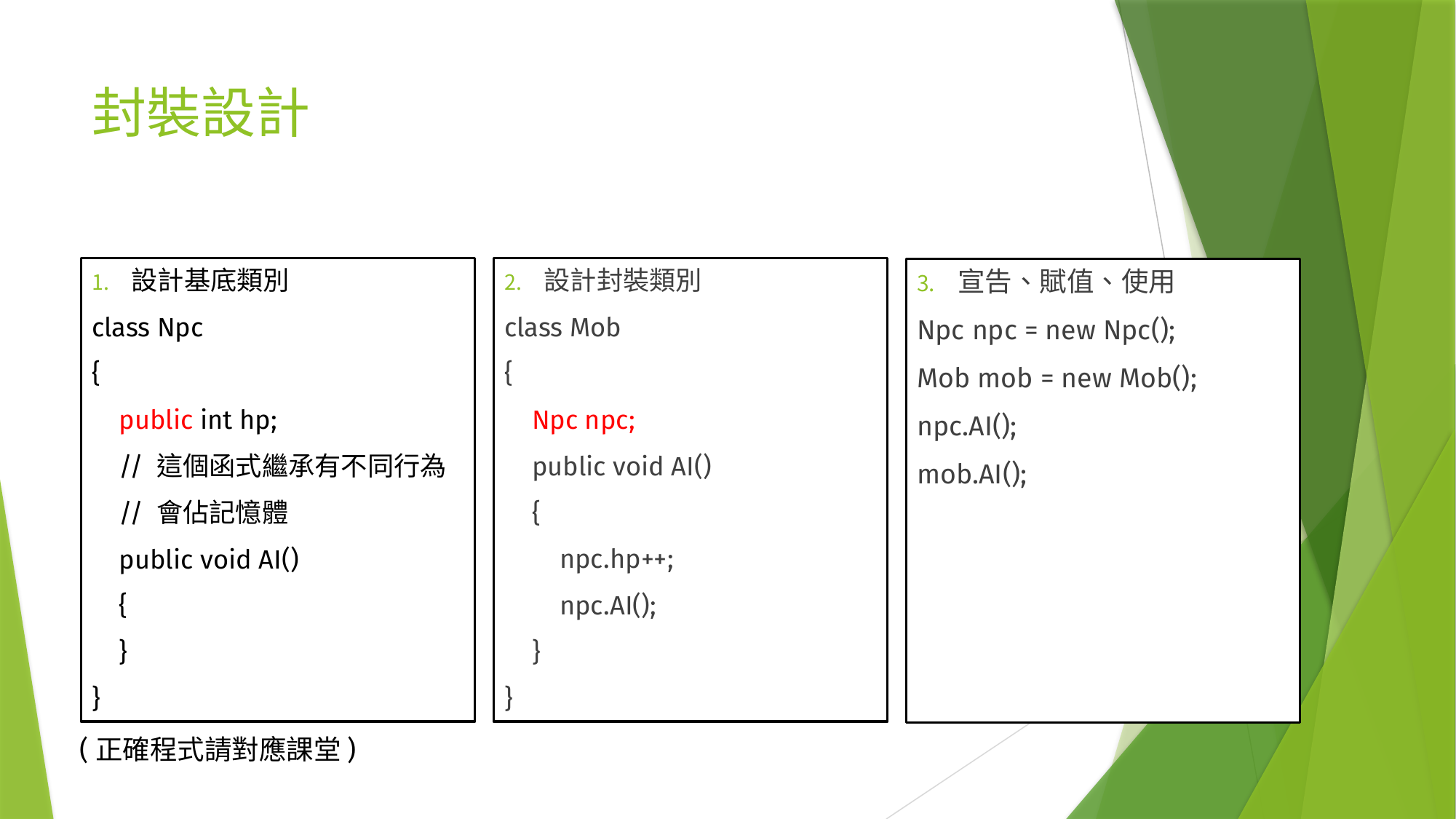

# 封裝設計
設計封裝類別
class Mob
{
    Npc npc;
    public void AI()
    {
        npc.hp++;
        npc.AI();
    }
}
設計基底類別
class Npc
{
    public int hp;
    // 這個函式繼承有不同行為
    // 會佔記憶體
    public void AI()
    {
    }
}

宣告、賦值、使用
Npc npc = new Npc();
Mob mob = new Mob();
npc.AI();
mob.AI();

 (正確程式請對應課堂)